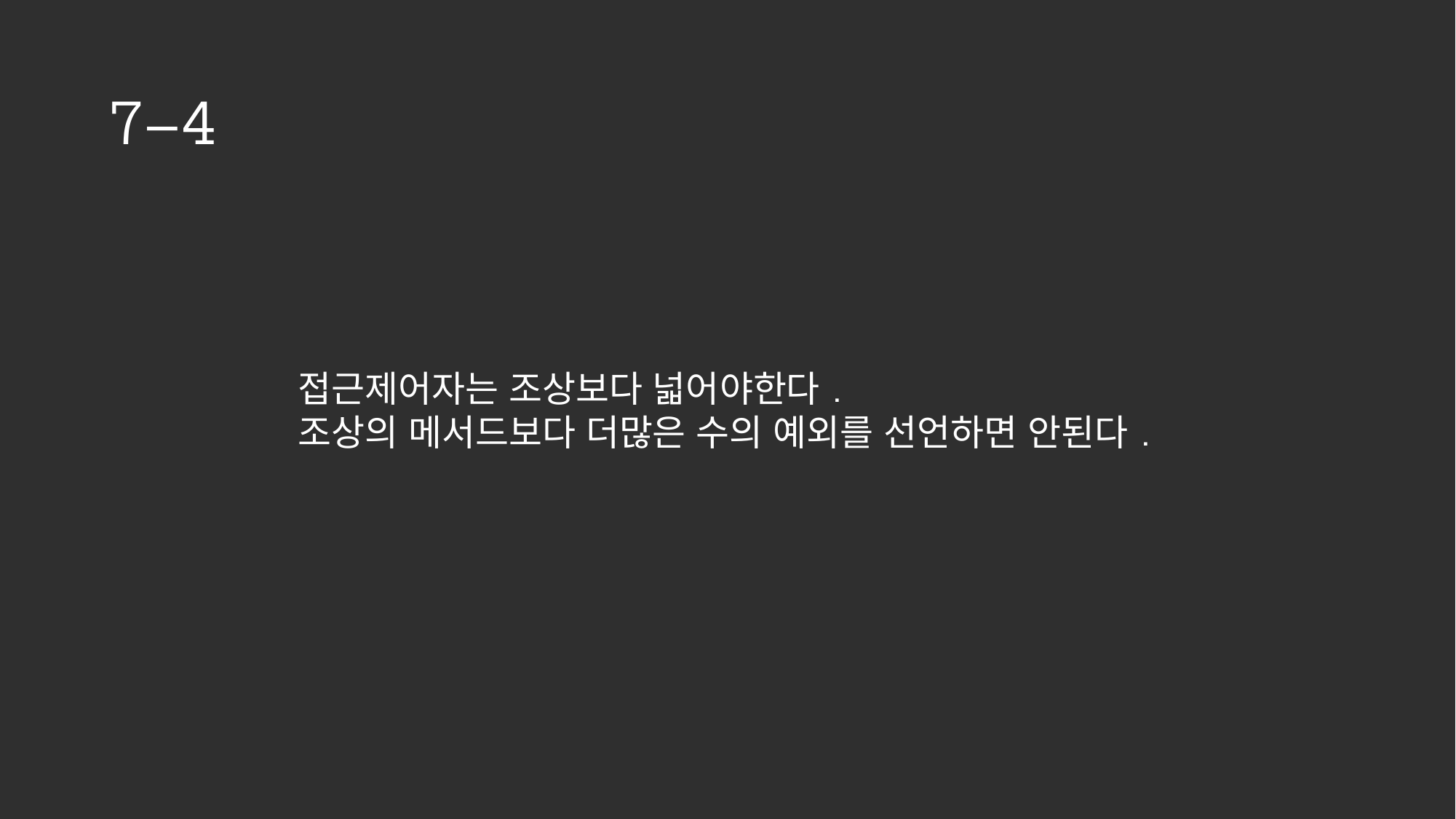

# 7-4
접근제어자는 조상보다 넓어야한다.
조상의 메서드보다 더많은 수의 예외를 선언하면 안된다.